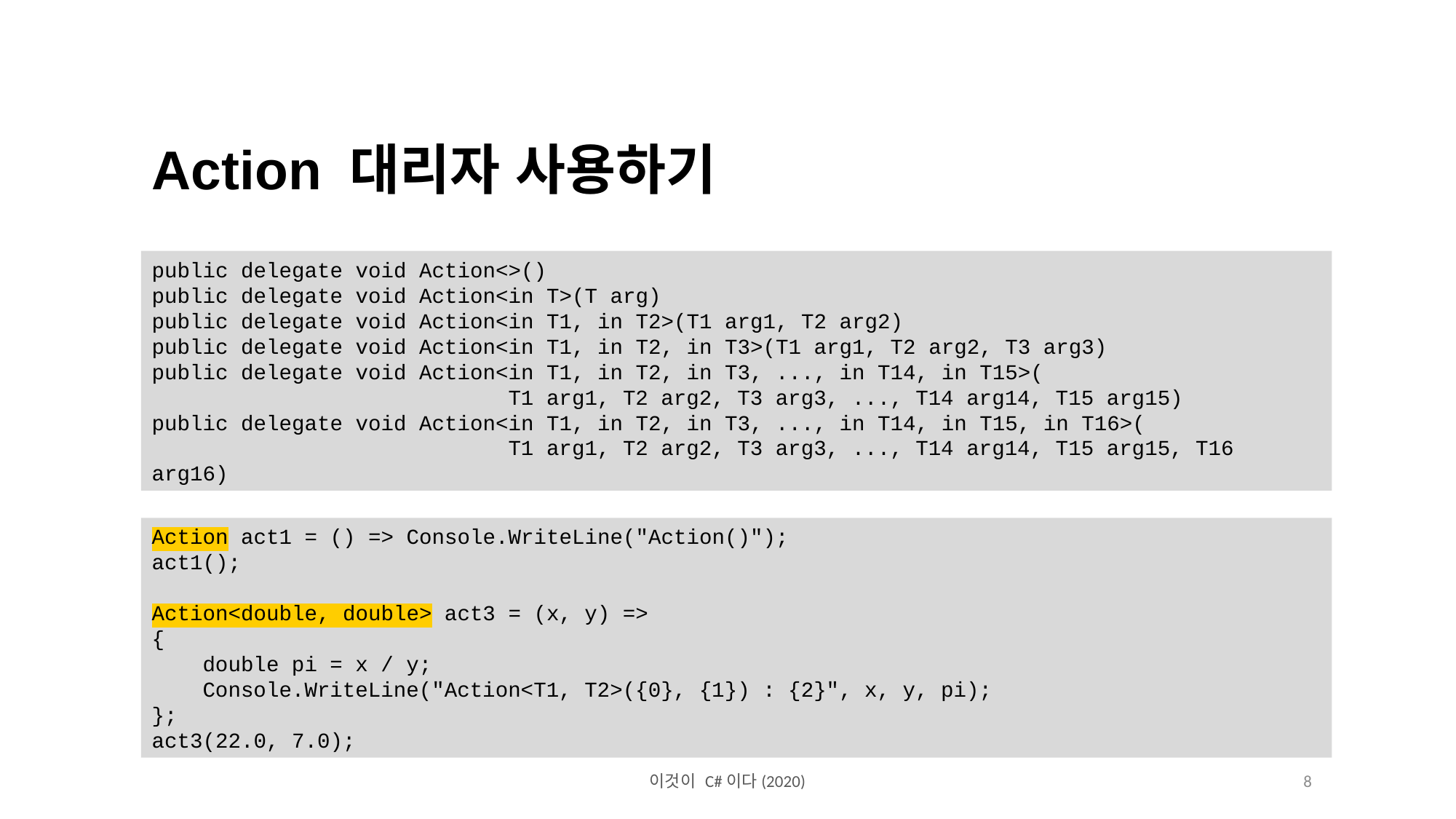

Action 대리자 사용하기

public delegate void Action<>()
public delegate void Action<in T>(T arg)
public delegate void Action<in T1, in T2>(T1 arg1, T2 arg2)
public delegate void Action<in T1, in T2, in T3>(T1 arg1, T2 arg2, T3 arg3)
public delegate void Action<in T1, in T2, in T3, ..., in T14, in T15>(
                            T1 arg1, T2 arg2, T3 arg3, ..., T14 arg14, T15 arg15)
public delegate void Action<in T1, in T2, in T3, ..., in T14, in T15, in T16>(
                            T1 arg1, T2 arg2, T3 arg3, ..., T14 arg14, T15 arg15, T16 arg16)
Action act1 = () => Console.WriteLine("Action()");
act1();

Action<double, double> act3 = (x, y) =>
{
    double pi = x / y;
    Console.WriteLine("Action<T1, T2>({0}, {1}) : {2}", x, y, pi);
};
act3(22.0, 7.0);
이것이 C#이다(2020)
8